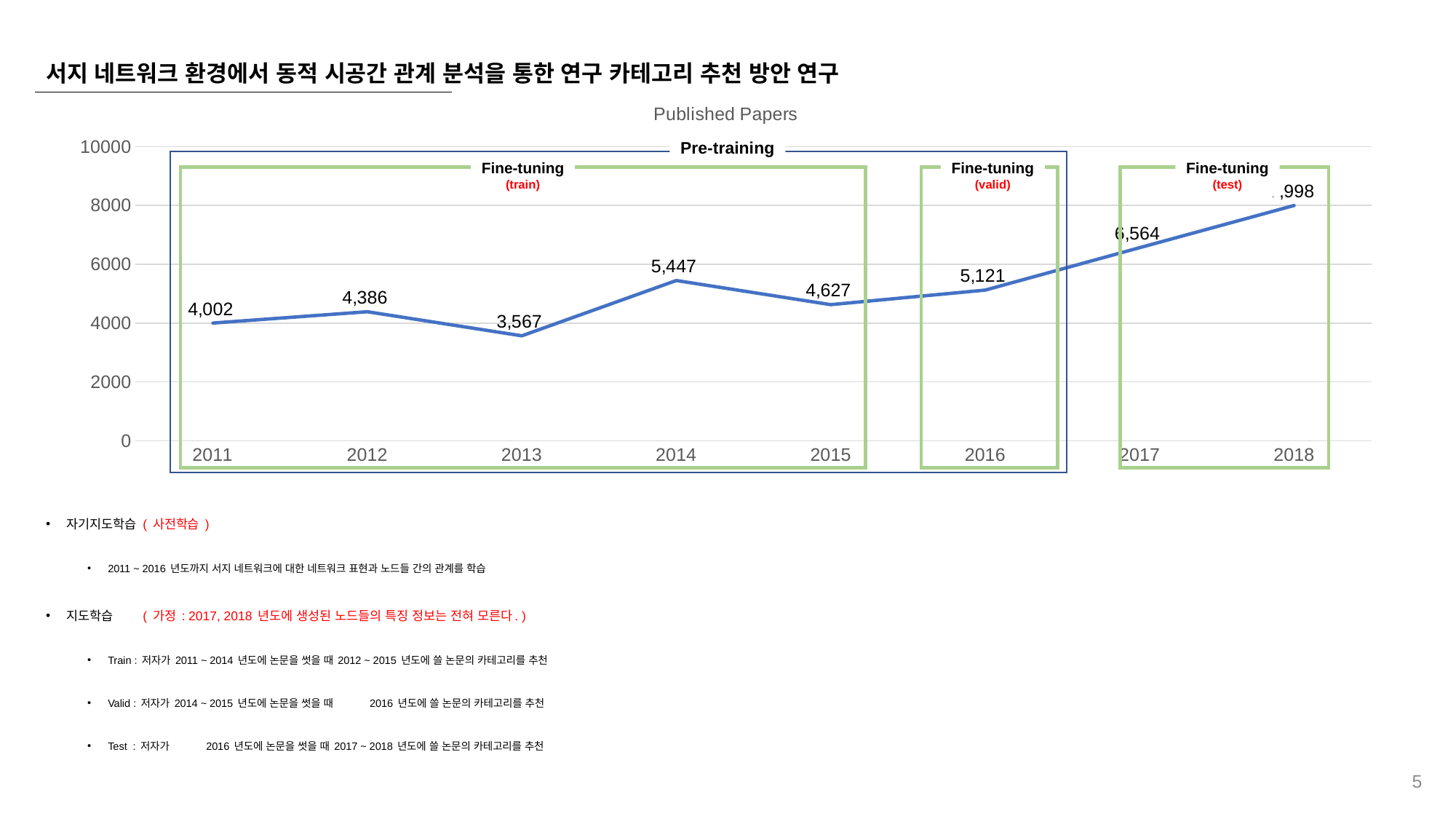

# 서지 네트워크 환경에서 동적 시공간 관계 분석을 통한 연구 카테고리 추천 방안 연구

### Chart: Published Papers

| Category | Published Papers |
|---|---|
| 2011 | 4002.0 |
| 2012 | 4386.0 |
| 2013 | 3567.0 |
| 2014 | 5447.0 |
| 2015 | 4627.0 |
| 2016 | 5121.0 |
| 2017 | 6564.0 |
| 2018 | 7998.0 |
Pre-training

Fine-tuning
(train)
Fine-tuning
(valid)
Fine-tuning
(test)

자기지도학습 	( 사전학습 )

2011 ~ 2016 년도까지 서지 네트워크에 대한 네트워크 표현과 노드들 간의 관계를 학습

지도학습 		( 가정 : 2017, 2018 년도에 생성된 노드들의 특징 정보는 전혀 모른다. )

Train : 저자가 2011 ~ 2014 년도에 논문을 썻을 때 2012 ~ 2015 년도에 쓸 논문의 카테고리를 추천

Valid : 저자가 2014 ~ 2015 년도에 논문을 썻을 때            2016 년도에 쓸 논문의 카테고리를 추천

Test  : 저자가            2016 년도에 논문을 썻을 때 2017 ~ 2018 년도에 쓸 논문의 카테고리를 추천
5